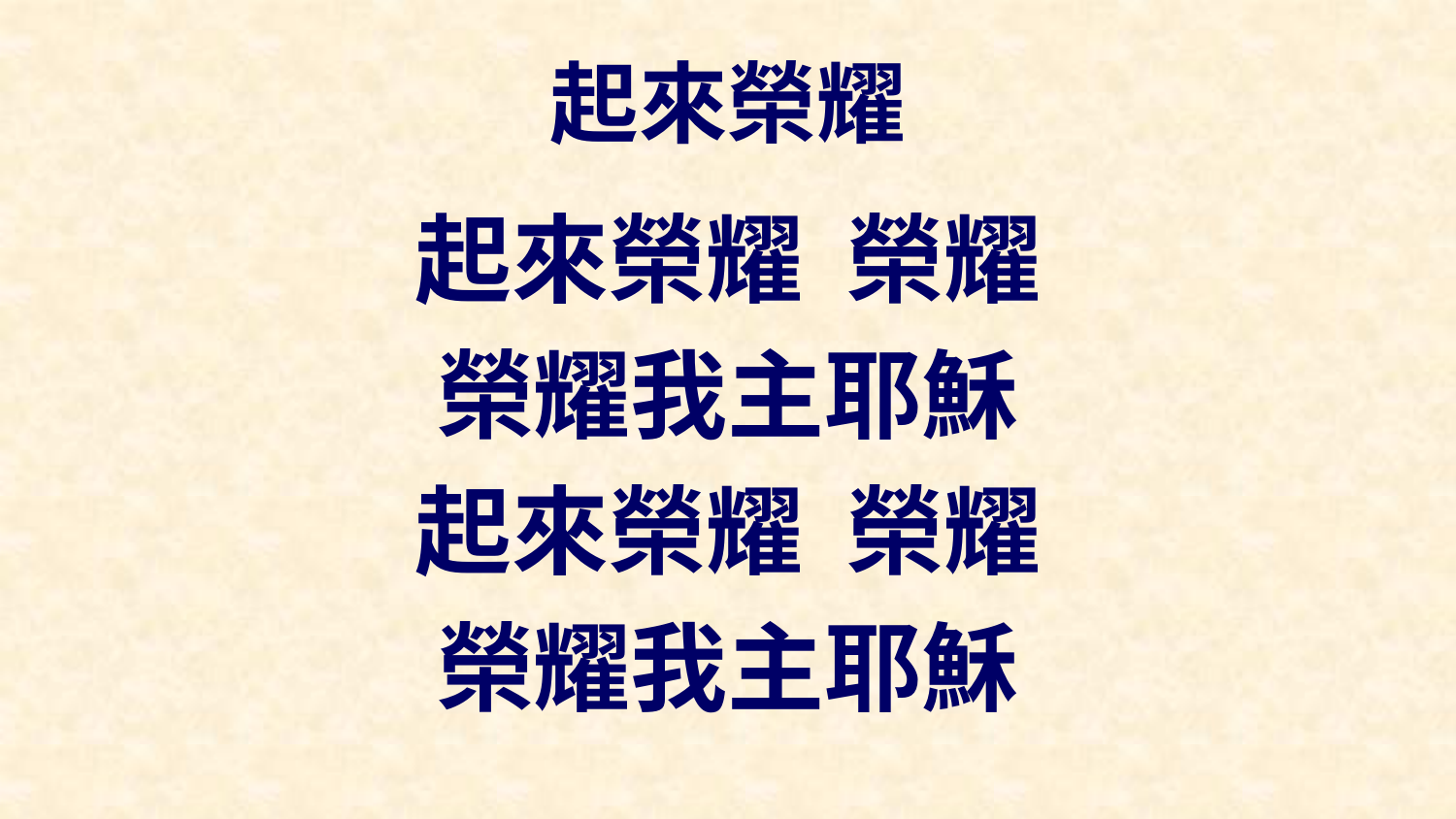

# 起來榮耀
起來榮耀  榮耀
榮耀我主耶穌
起來榮耀  榮耀
榮耀我主耶穌